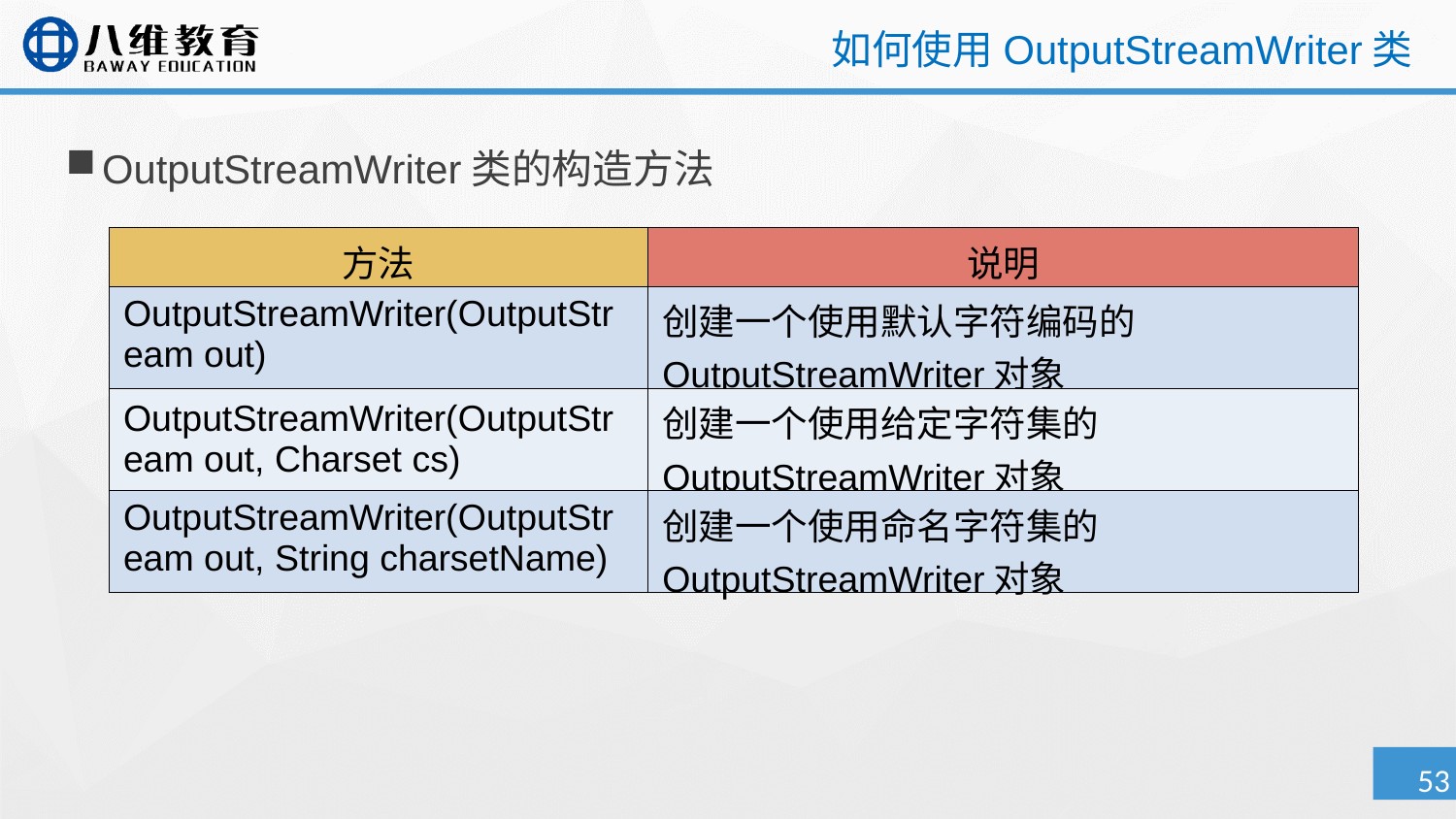

# 如何使用OutputStreamWriter类
OutputStreamWriter类的构造方法
| 方法 | 说明 |
| --- | --- |
| OutputStreamWriter(OutputStream out) | 创建一个使用默认字符编码的OutputStreamWriter对象 |
| OutputStreamWriter(OutputStream out, Charset cs) | 创建一个使用给定字符集的OutputStreamWriter对象 |
| OutputStreamWriter(OutputStream out, String charsetName) | 创建一个使用命名字符集的OutputStreamWriter对象 |